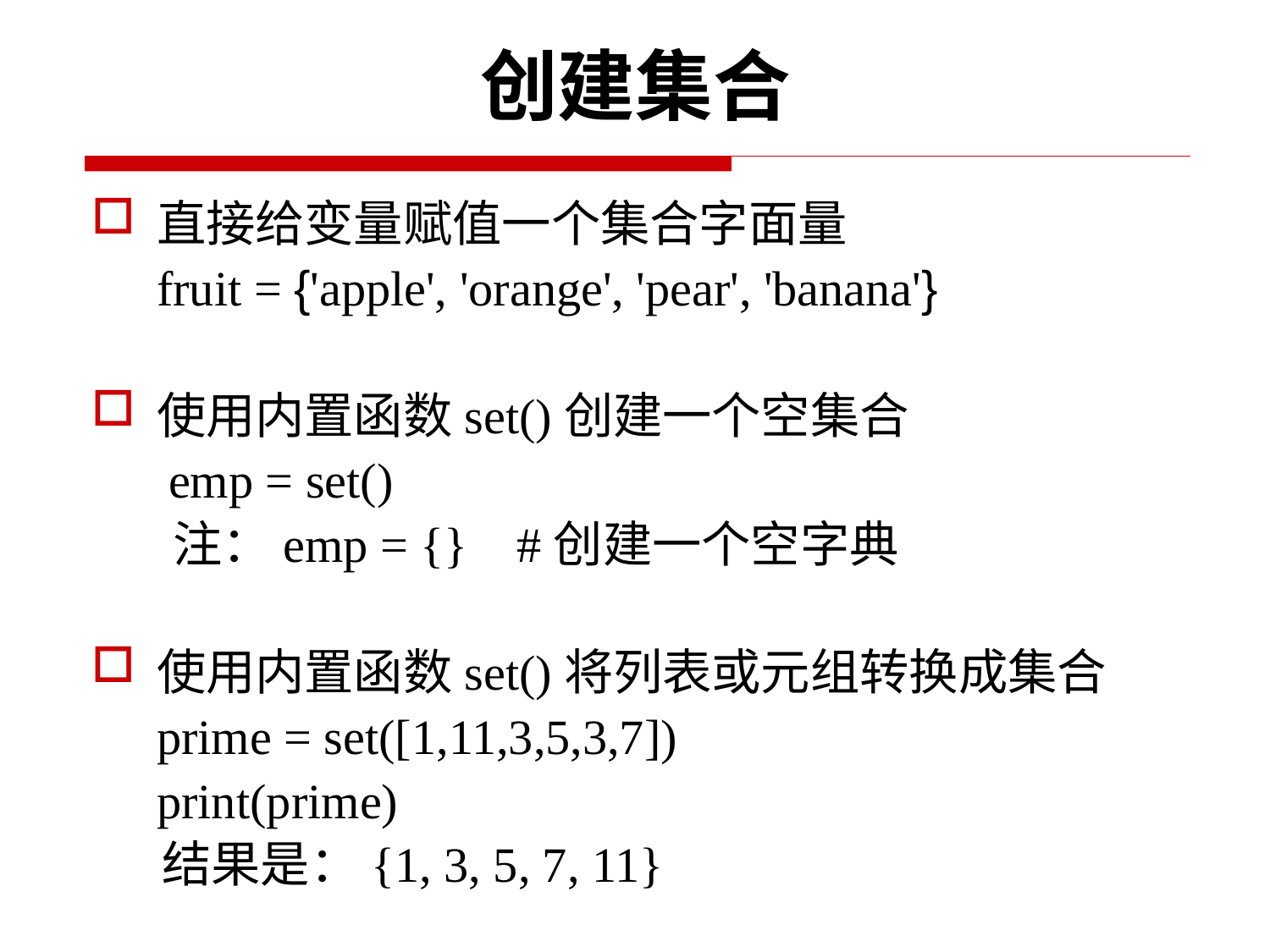

# 创建集合
直接给变量赋值一个集合字面量
     fruit = {'apple', 'orange', 'pear', 'banana'}

使用内置函数set()创建一个空集合
      emp = set()
      注：emp = {}    #创建一个空字典

使用内置函数set()将列表或元组转换成集合
     prime = set([1,11,3,5,3,7])
     print(prime)
     结果是：{1, 3, 5, 7, 11}
43